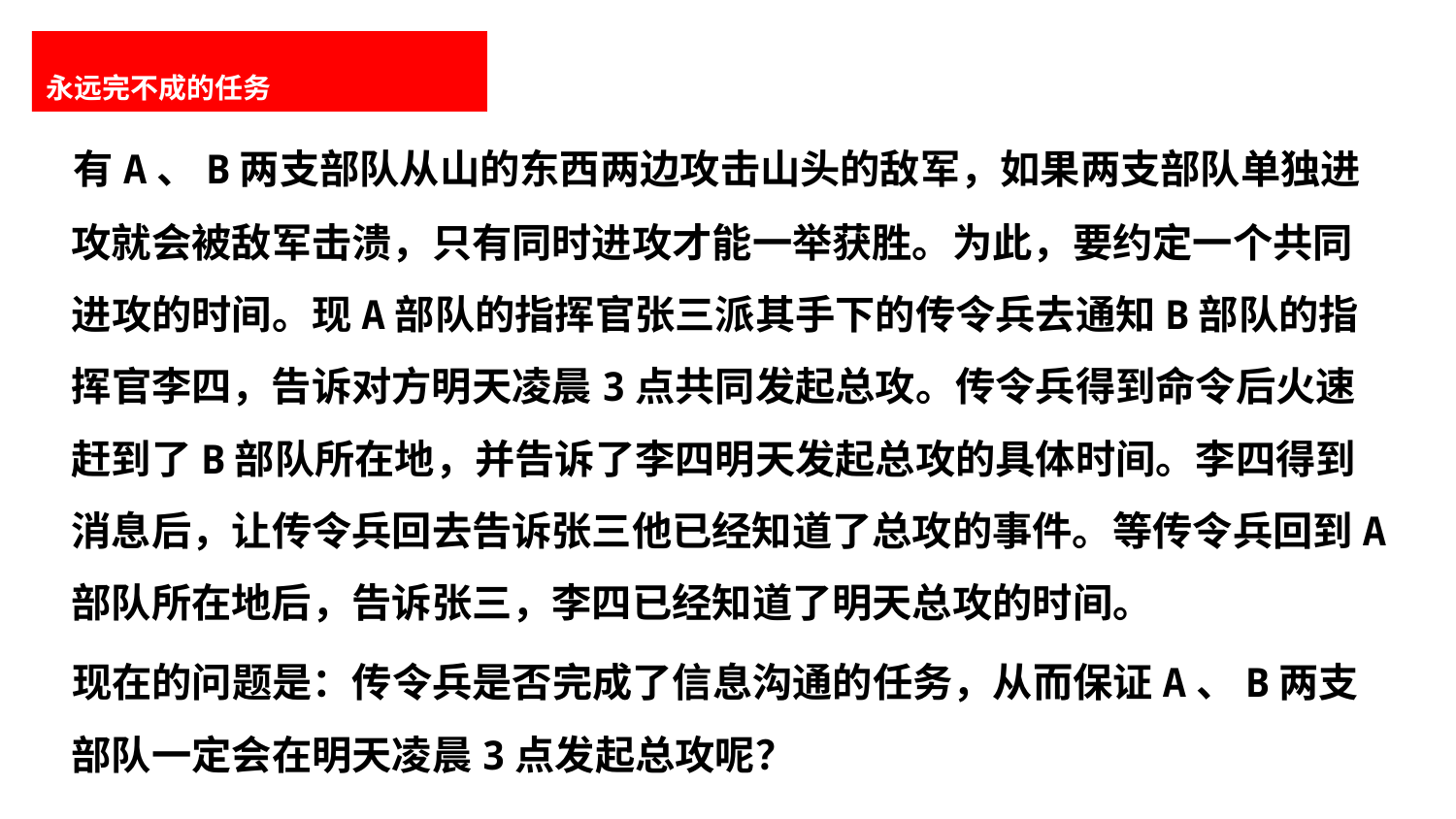

永远完不成的任务
     有A、B两支部队从山的东西两边攻击山头的敌军，如果两支部队单独进攻就会被敌军击溃，只有同时进攻才能一举获胜。为此，要约定一个共同进攻的时间。现A部队的指挥官张三派其手下的传令兵去通知B部队的指挥官李四，告诉对方明天凌晨3点共同发起总攻。传令兵得到命令后火速赶到了B部队所在地，并告诉了李四明天发起总攻的具体时间。李四得到消息后，让传令兵回去告诉张三他已经知道了总攻的事件。等传令兵回到A部队所在地后，告诉张三，李四已经知道了明天总攻的时间。
     现在的问题是：传令兵是否完成了信息沟通的任务，从而保证A、B两支部队一定会在明天凌晨3点发起总攻呢？